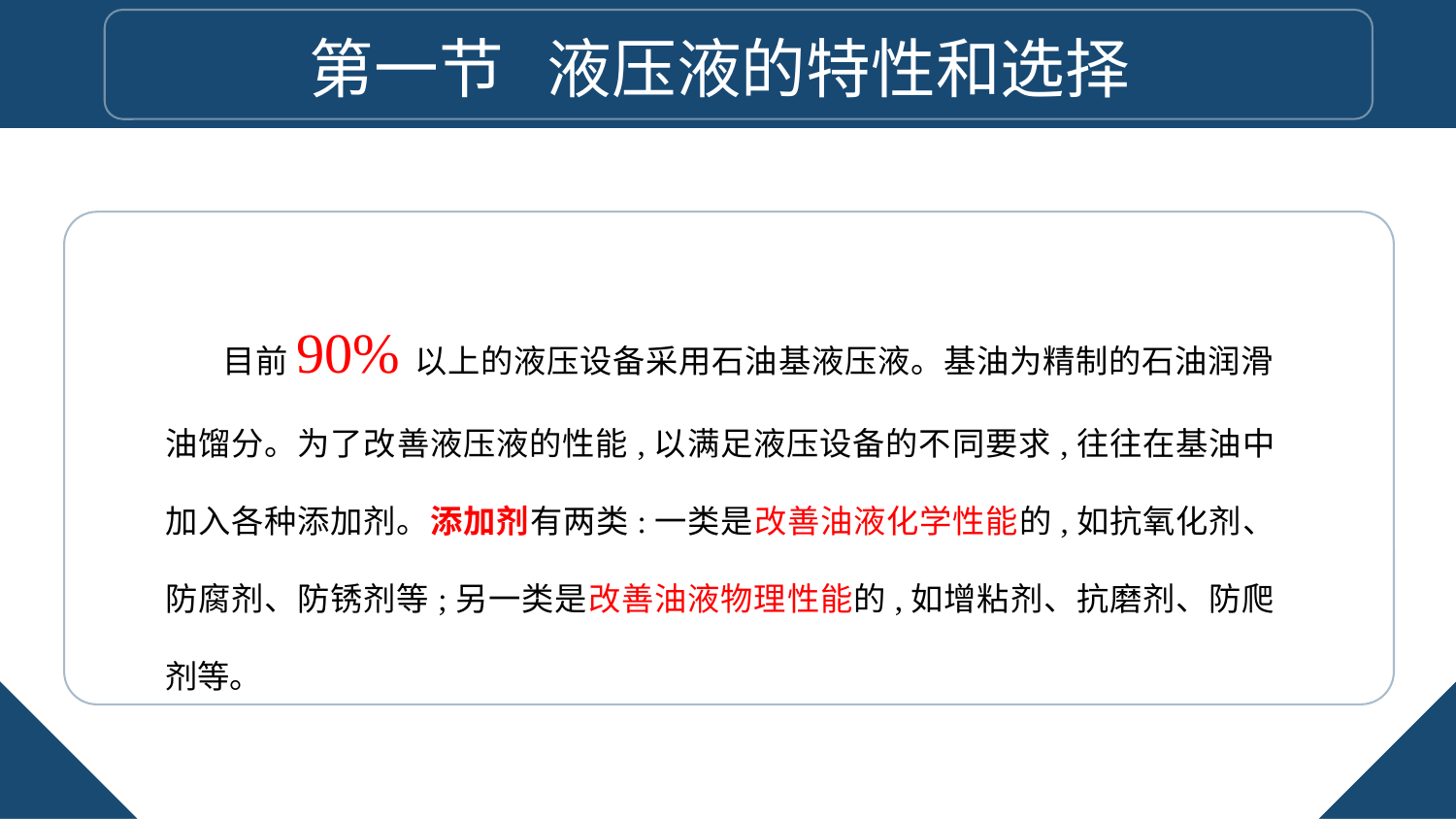

第一节   液压液的特性和选择

      目前90%以上的液压设备采用石油基液压液。基油为精制的石油润滑油馏分。为了改善液压液的性能,以满足液压设备的不同要求,往往在基油中加入各种添加剂。添加剂有两类:一类是改善油液化学性能的,如抗氧化剂、防腐剂、防锈剂等;另一类是改善油液物理性能的,如增粘剂、抗磨剂、防爬剂等。